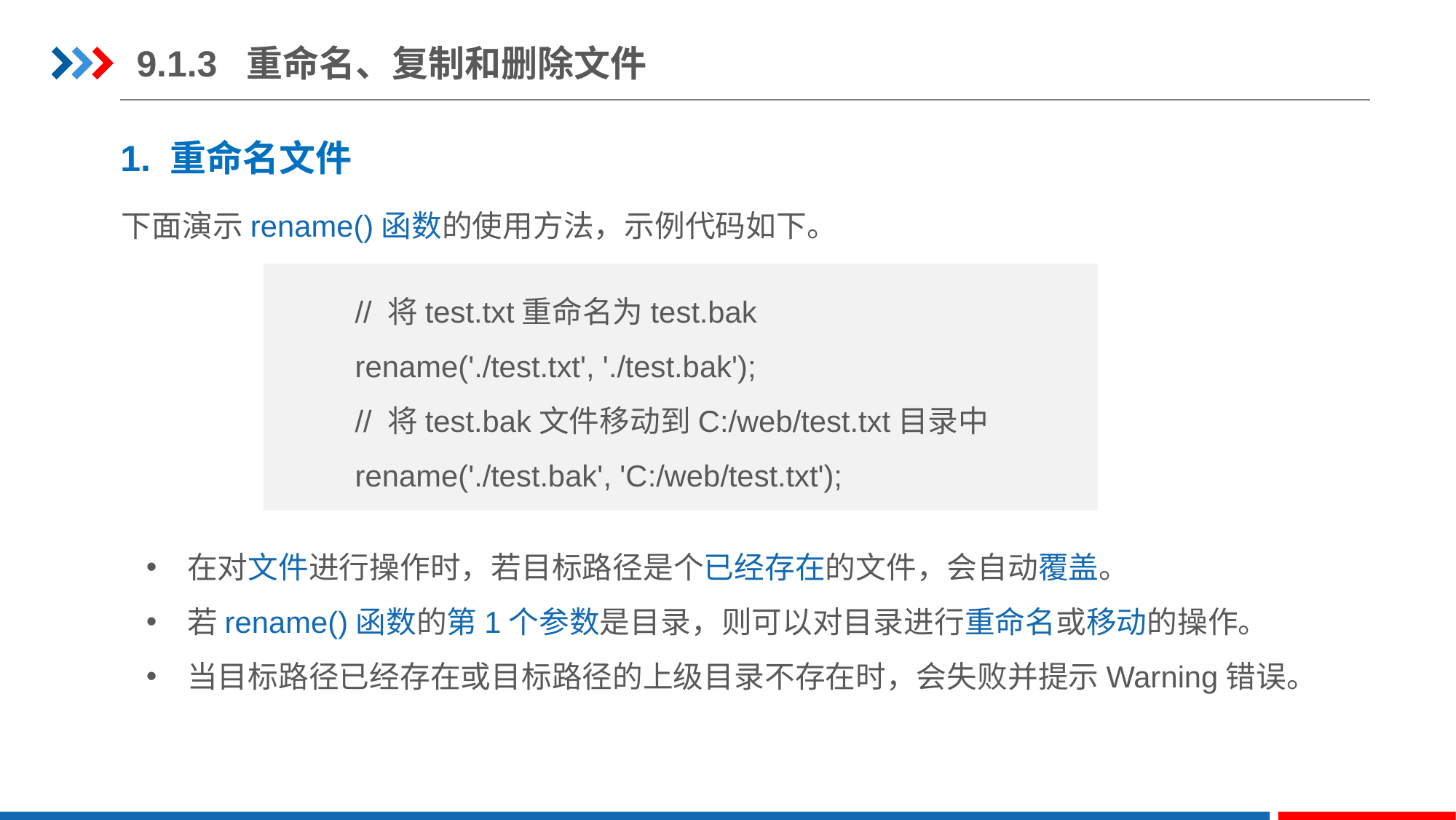

9.1.3  重命名、复制和删除文件
1. 重命名文件
下面演示rename()函数的使用方法，示例代码如下。

 // 将test.txt重命名为test.bak
 rename('./test.txt', './test.bak');
 // 将test.bak文件移动到C:/web/test.txt目录中
 rename('./test.bak', 'C:/web/test.txt');
在对文件进行操作时，若目标路径是个已经存在的文件，会自动覆盖。
若rename()函数的第1个参数是目录，则可以对目录进行重命名或移动的操作。
当目标路径已经存在或目标路径的上级目录不存在时，会失败并提示Warning错误。